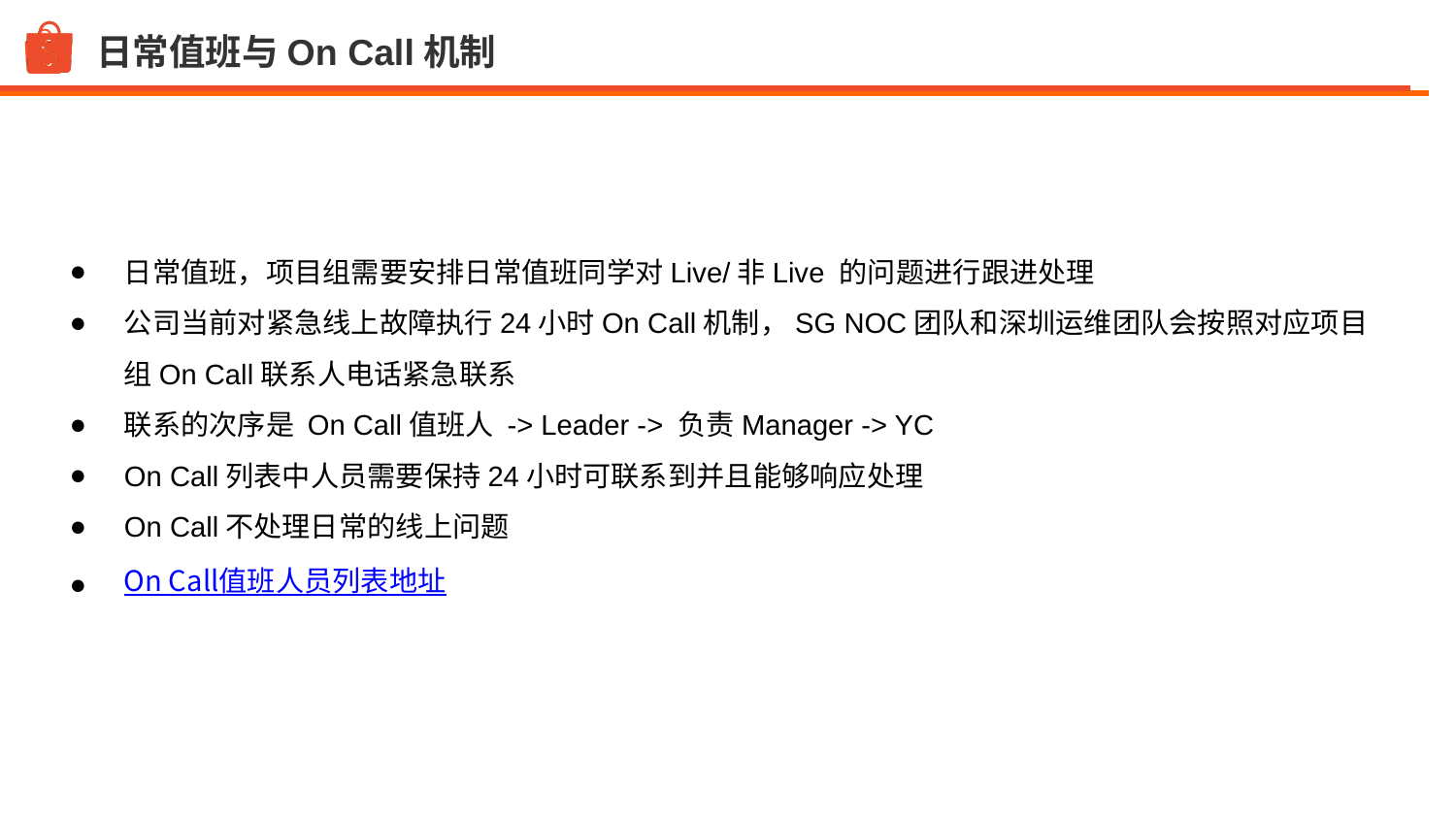

# 日常值班与On Call机制
日常值班，项目组需要安排日常值班同学对Live/非Live 的问题进行跟进处理
公司当前对紧急线上故障执行24小时On Call机制，SG NOC团队和深圳运维团队会按照对应项目组On Call联系人电话紧急联系
联系的次序是 On Call值班人 -> Leader -> 负责Manager -> YC
On Call列表中人员需要保持24小时可联系到并且能够响应处理
On Call不处理日常的线上问题
On Call值班人员列表地址